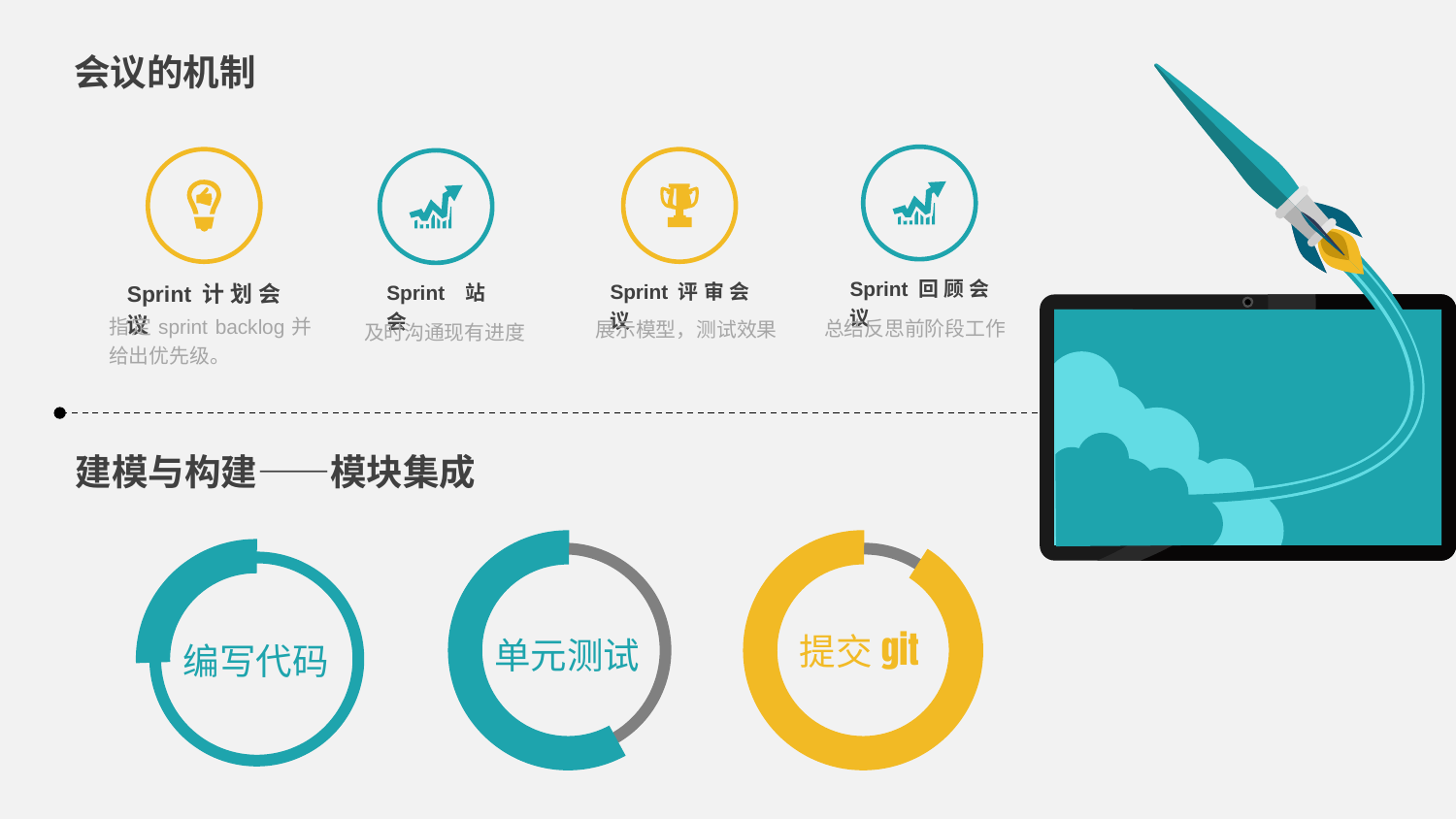

会议的机制

Sprint回顾会议
Sprint评审会议
Sprint计划会议
Sprint站会
指定sprint backlog并给出优先级。
总结反思前阶段工作
展示模型，测试效果
及时沟通现有进度
建模与构建——模块集成

提交git

编写代码
单元测试